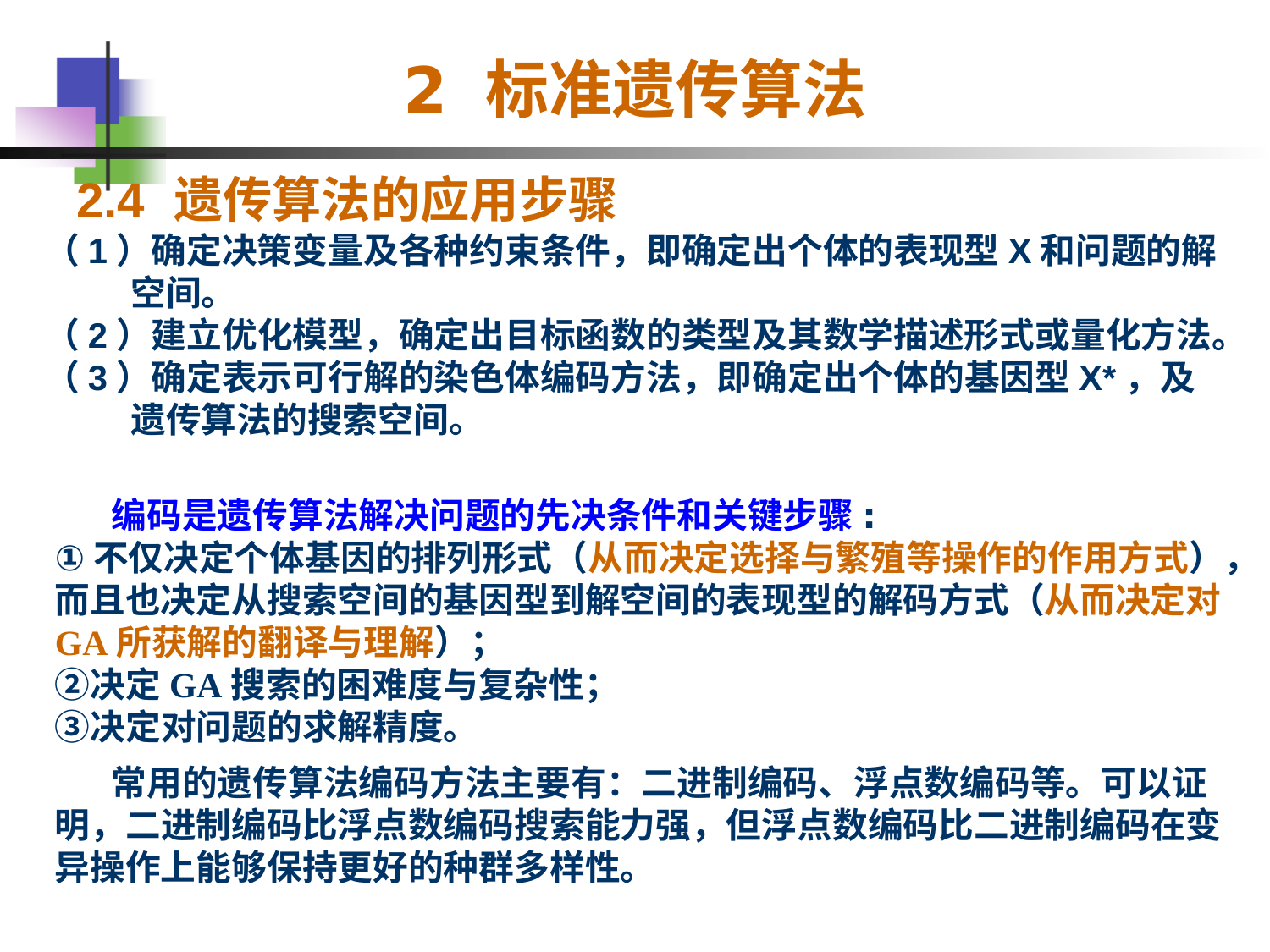

# 2 标准遗传算法
2.4 遗传算法的应用步骤
（1）确定决策变量及各种约束条件，即确定出个体的表现型X和问题的解空间。
（2）建立优化模型，确定出目标函数的类型及其数学描述形式或量化方法。
（3）确定表示可行解的染色体编码方法，即确定出个体的基因型X*，及遗传算法的搜索空间。
      编码是遗传算法解决问题的先决条件和关键步骤:
①不仅决定个体基因的排列形式（从而决定选择与繁殖等操作的作用方式），而且也决定从搜索空间的基因型到解空间的表现型的解码方式（从而决定对GA所获解的翻译与理解）；
②决定GA搜索的困难度与复杂性；
③决定对问题的求解精度。
      常用的遗传算法编码方法主要有：二进制编码、浮点数编码等。可以证明，二进制编码比浮点数编码搜索能力强，但浮点数编码比二进制编码在变异操作上能够保持更好的种群多样性。